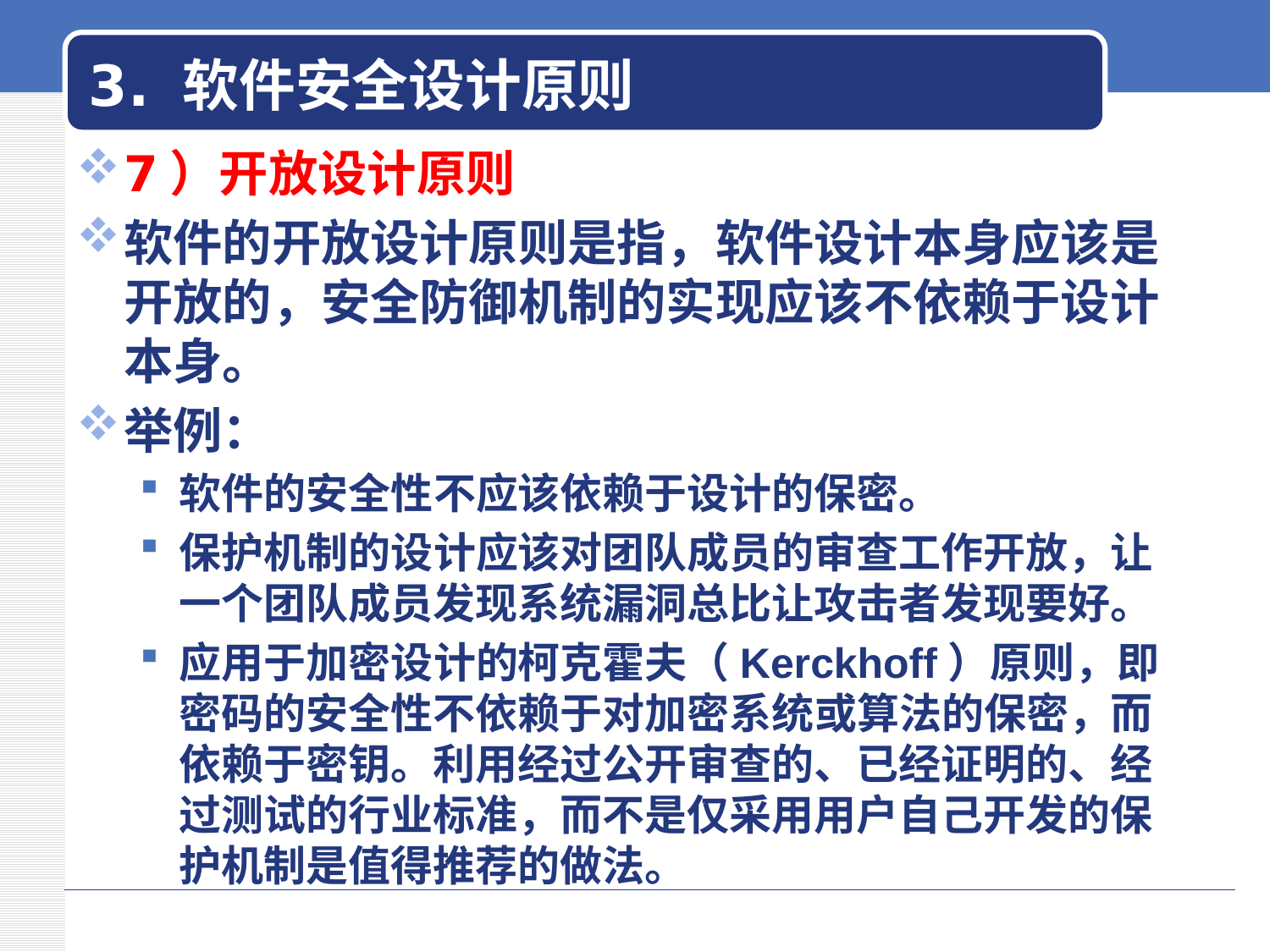

# 3. 软件安全设计原则
7）开放设计原则
软件的开放设计原则是指，软件设计本身应该是开放的，安全防御机制的实现应该不依赖于设计本身。
举例：
软件的安全性不应该依赖于设计的保密。
保护机制的设计应该对团队成员的审查工作开放，让一个团队成员发现系统漏洞总比让攻击者发现要好。
应用于加密设计的柯克霍夫（Kerckhoff）原则，即密码的安全性不依赖于对加密系统或算法的保密，而依赖于密钥。利用经过公开审查的、已经证明的、经过测试的行业标准，而不是仅采用用户自己开发的保护机制是值得推荐的做法。